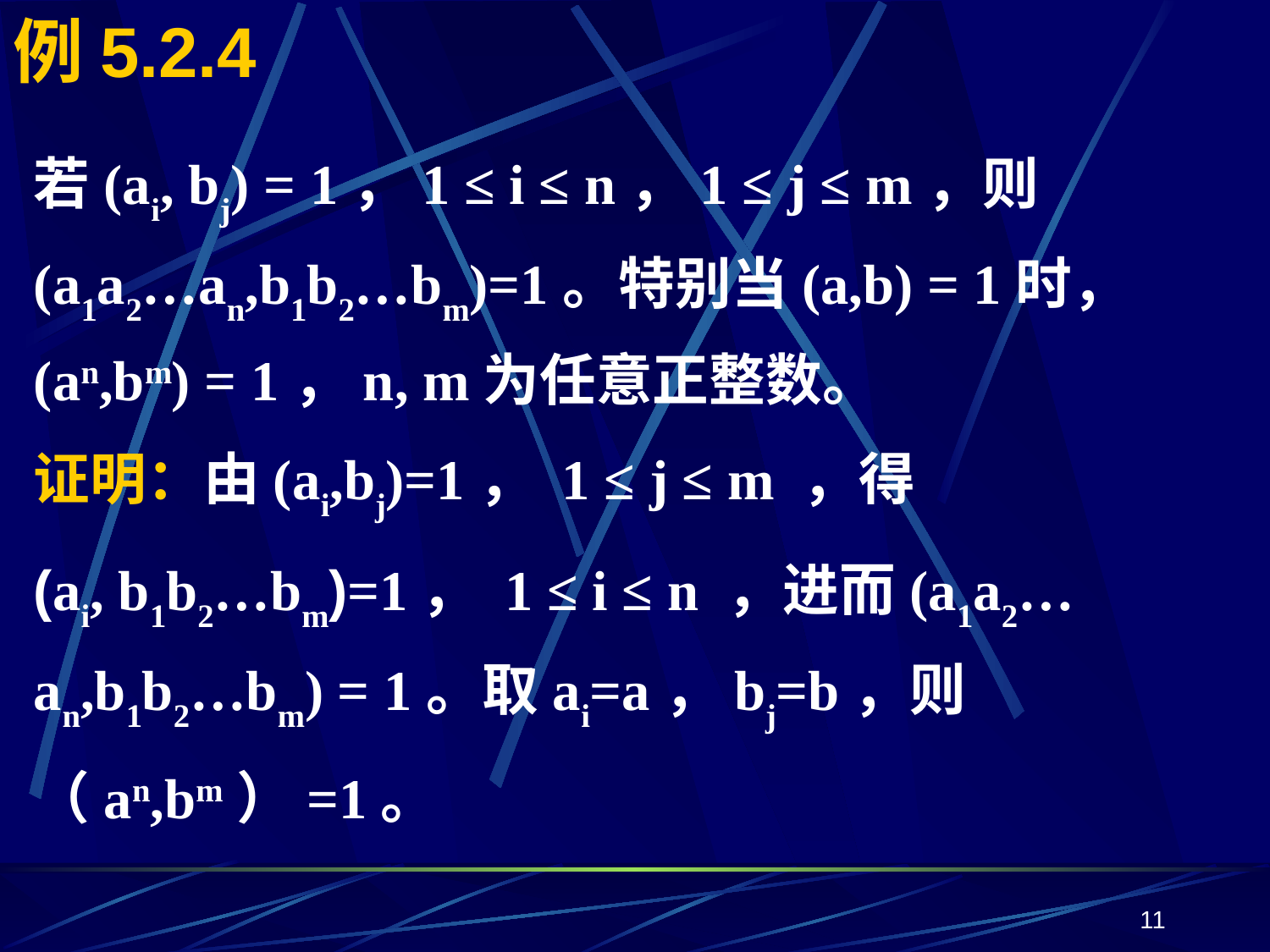

# 例5.2.4
若(ai, bj) = 1，1 ≤ i ≤ n，1 ≤ j ≤ m，则 (a1a2…an,b1b2…bm)=1。特别当(a,b) = 1时，(an,bm) = 1，n, m为任意正整数。
证明：由(ai,bj)=1， 1 ≤ j ≤ m ，得
(ai, b1b2…bm)=1， 1 ≤ i ≤ n ，进而(a1a2…an,b1b2…bm) = 1。取ai=a，bj=b，则
（an,bm）=1。

11